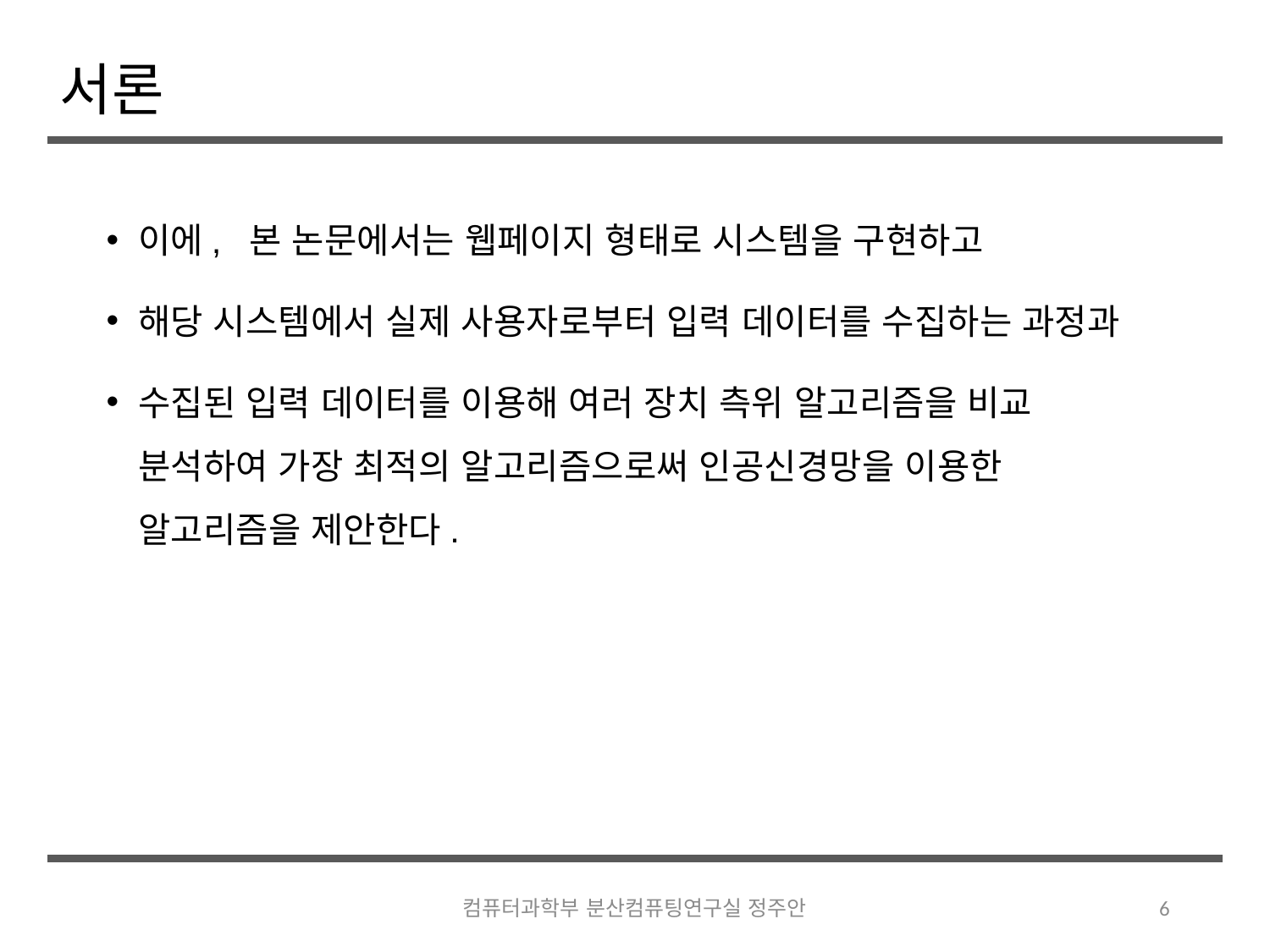

# 서론
이에,  본 논문에서는 웹페이지 형태로 시스템을 구현하고
해당 시스템에서 실제 사용자로부터 입력 데이터를 수집하는 과정과
수집된 입력 데이터를 이용해 여러 장치 측위 알고리즘을 비교 분석하여 가장 최적의 알고리즘으로써 인공신경망을 이용한 알고리즘을 제안한다.
컴퓨터과학부 분산컴퓨팅연구실 정주안
6